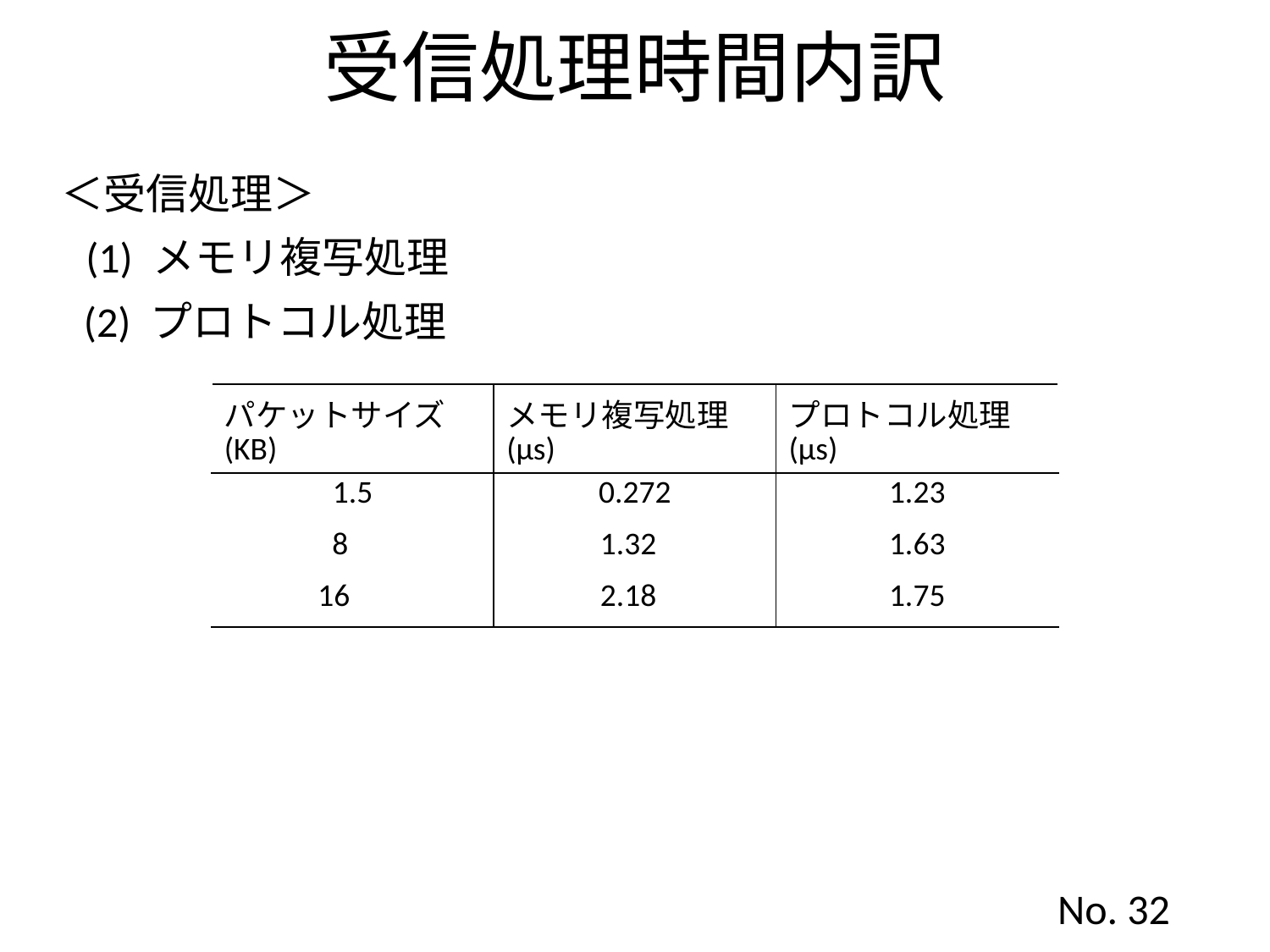

受信処理時間内訳
＜受信処理＞
(1) メモリ複写処理
(2) プロトコル処理
| パケットサイズ(KB) | メモリ複写処理(μs) | プロトコル処理(μs) |
| --- | --- | --- |
| 1.5 | 0.272 | 1.23 |
| 8 | 1.32 | 1.63 |
| 16 | 2.18 | 1.75 |
No. 32